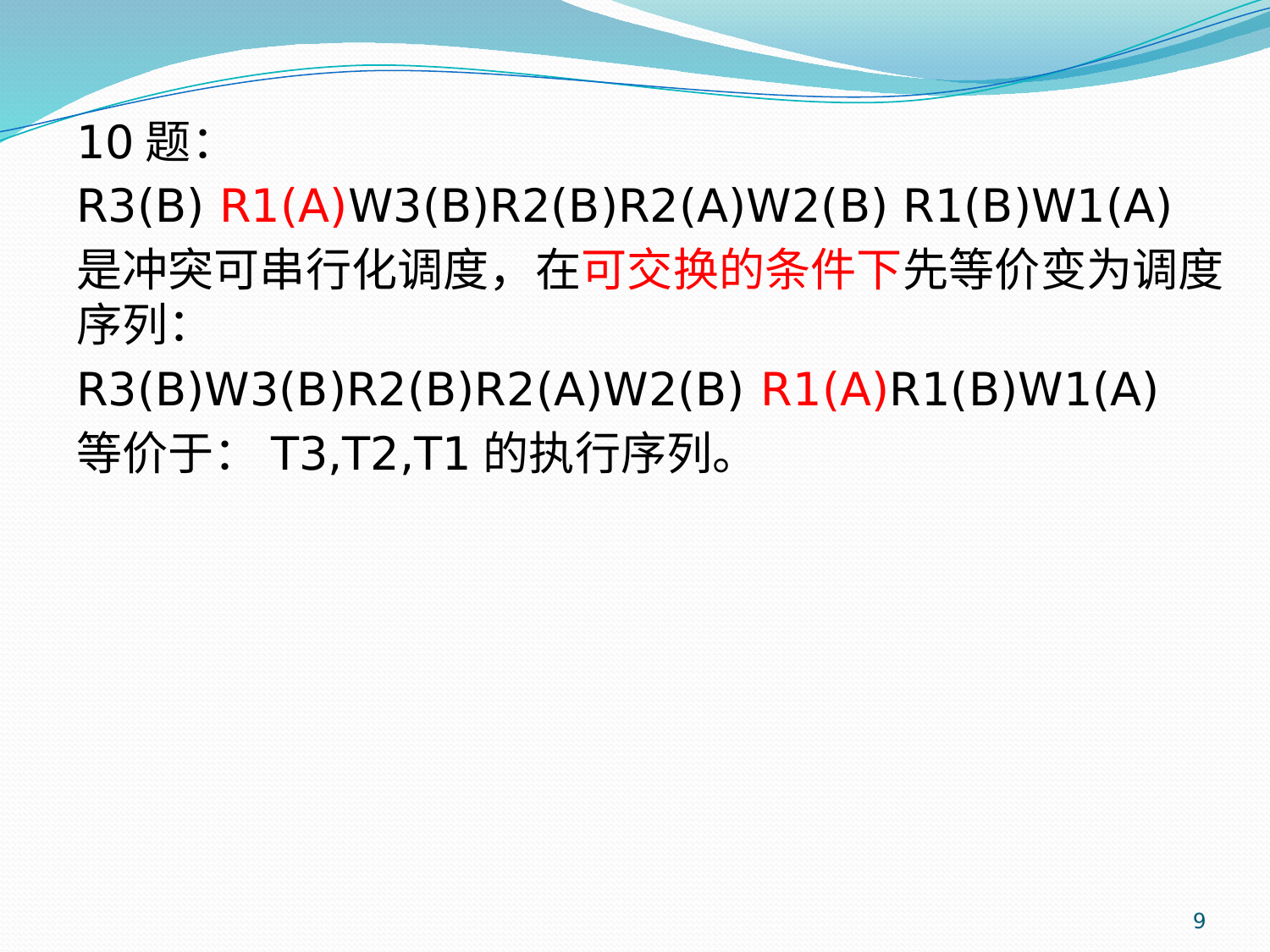

10题：
R3(B) R1(A)W3(B)R2(B)R2(A)W2(B) R1(B)W1(A)
是冲突可串行化调度，在可交换的条件下先等价变为调度序列：
R3(B)W3(B)R2(B)R2(A)W2(B) R1(A)R1(B)W1(A)
等价于：T3,T2,T1的执行序列。
9